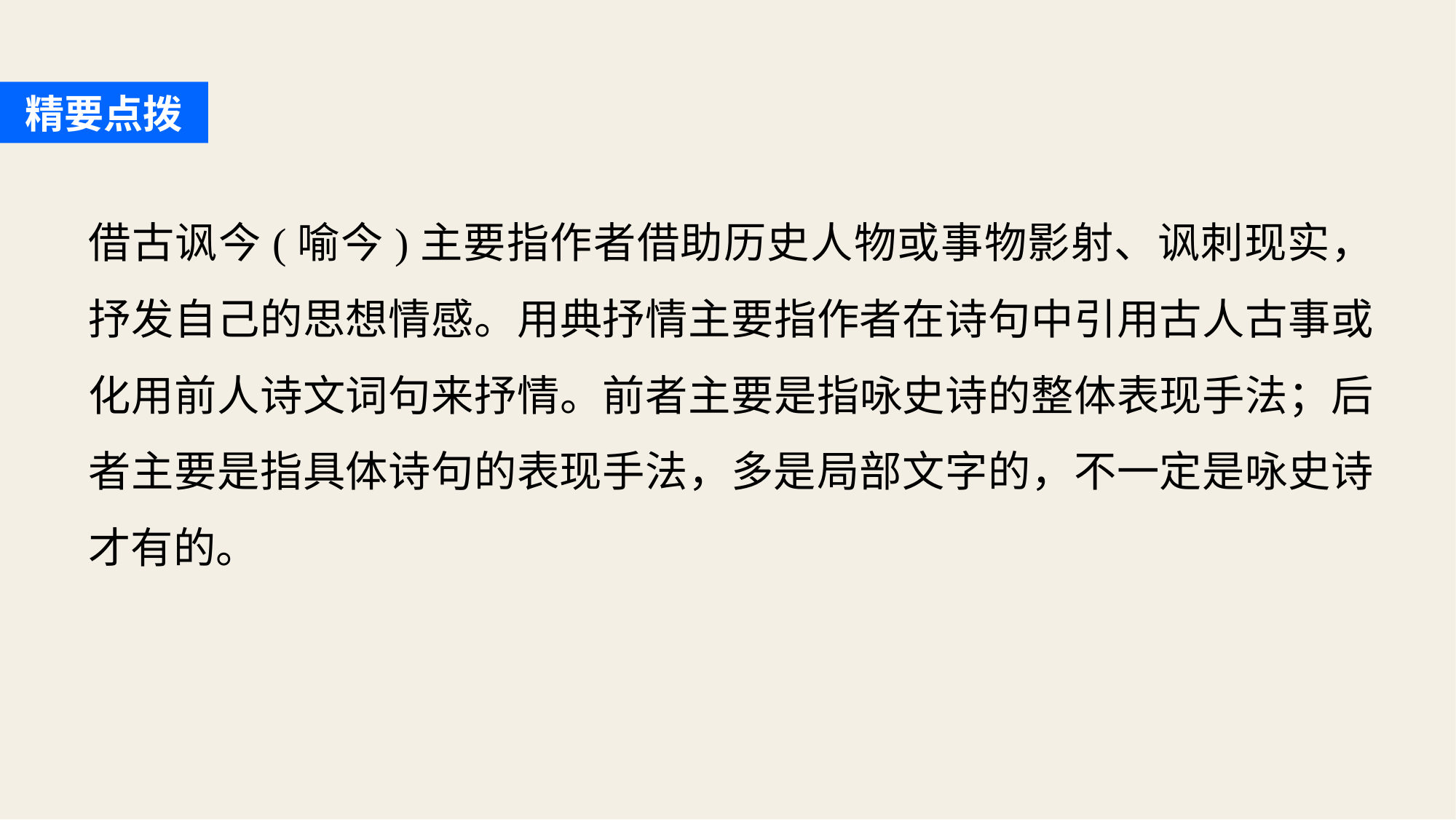

精要点拨
借古讽今(喻今)主要指作者借助历史人物或事物影射、讽刺现实，抒发自己的思想情感。用典抒情主要指作者在诗句中引用古人古事或化用前人诗文词句来抒情。前者主要是指咏史诗的整体表现手法；后者主要是指具体诗句的表现手法，多是局部文字的，不一定是咏史诗才有的。